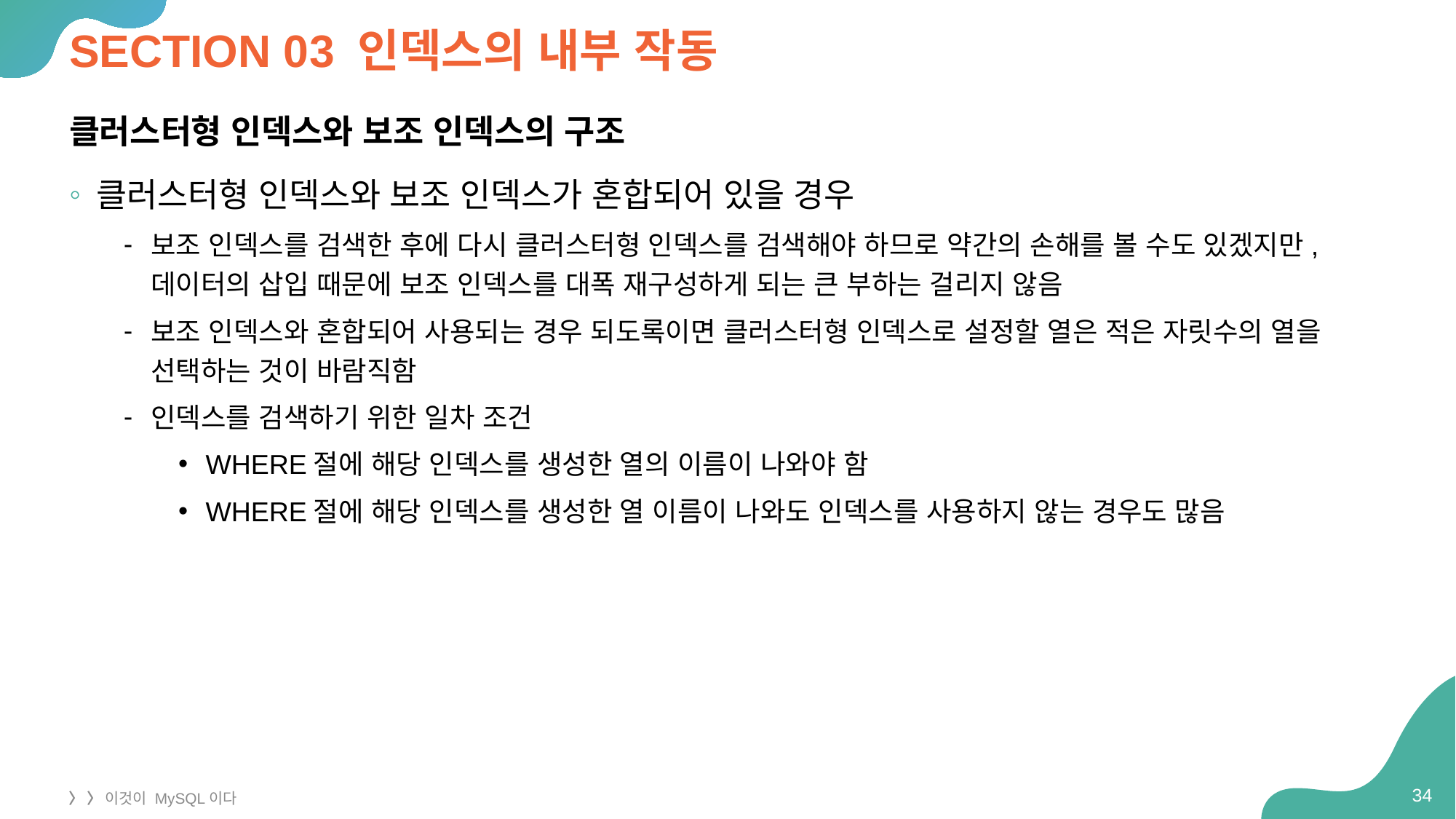

# SECTION 03 인덱스의 내부 작동
클러스터형 인덱스와 보조 인덱스의 구조
클러스터형 인덱스와 보조 인덱스가 혼합되어 있을 경우
보조 인덱스를 검색한 후에 다시 클러스터형 인덱스를 검색해야 하므로 약간의 손해를 볼 수도 있겠지만, 데이터의 삽입 때문에 보조 인덱스를 대폭 재구성하게 되는 큰 부하는 걸리지 않음
보조 인덱스와 혼합되어 사용되는 경우 되도록이면 클러스터형 인덱스로 설정할 열은 적은 자릿수의 열을 선택하는 것이 바람직함
인덱스를 검색하기 위한 일차 조건
WHERE절에 해당 인덱스를 생성한 열의 이름이 나와야 함
WHERE절에 해당 인덱스를 생성한 열 이름이 나와도 인덱스를 사용하지 않는 경우도 많음

34
〉 〉 이것이 MySQL이다